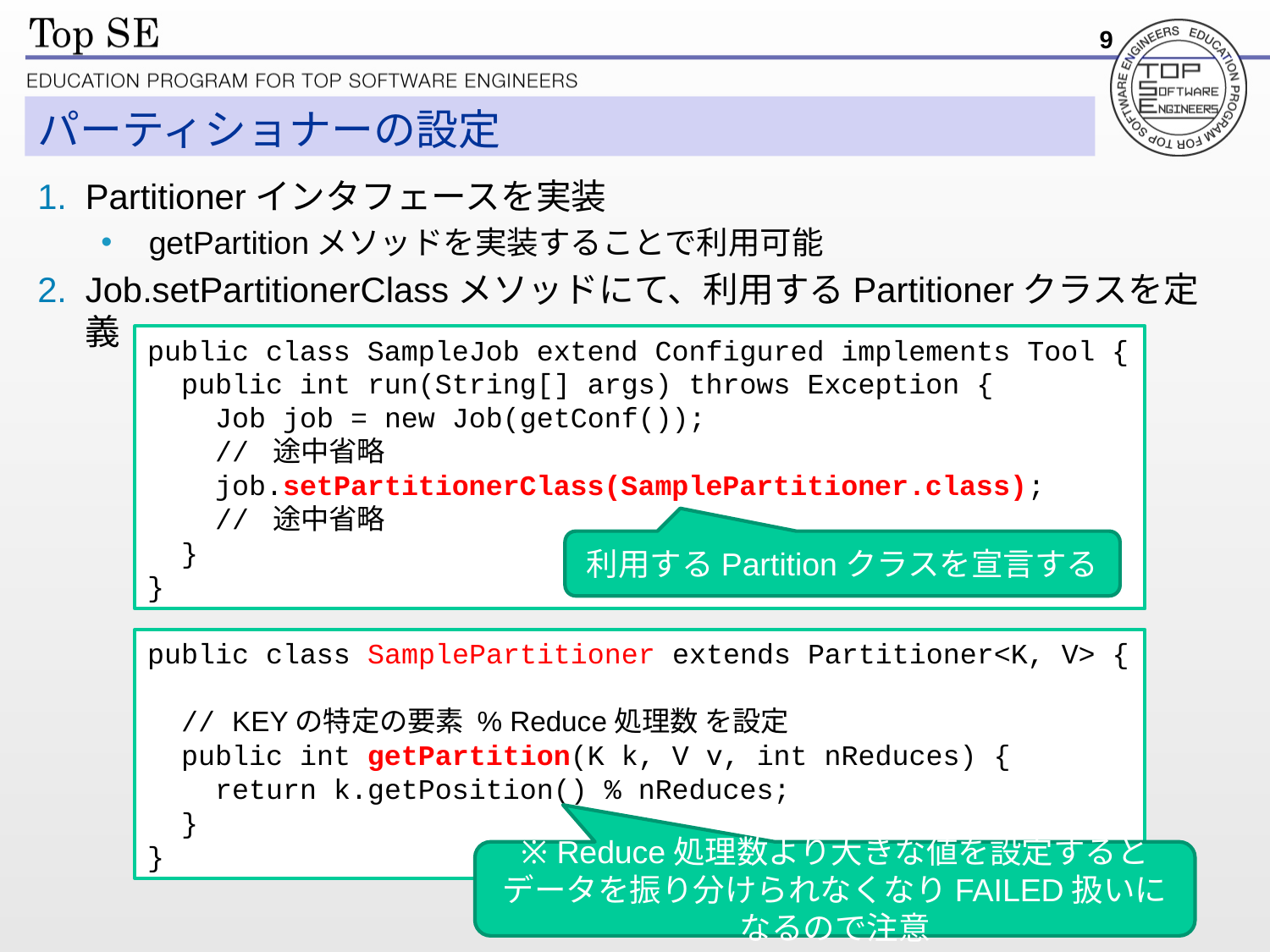

9
# パーティショナーの設定
Partitionerインタフェースを実装
getPartitionメソッドを実装することで利用可能
Job.setPartitionerClassメソッドにて、利用するPartitionerクラスを定義
public class SampleJob extend Configured implements Tool {
  public int run(String[] args) throws Exception {
    Job job = new Job(getConf());
    // 途中省略
    job.setPartitionerClass(SamplePartitioner.class);
    // 途中省略
  }
}
利用するPartitionクラスを宣言する
public class SamplePartitioner extends Partitioner<K, V> {

  // KEYの特定の要素 % Reduce処理数 を設定
  public int getPartition(K k, V v, int nReduces) {
    return k.getPosition() % nReduces;
  }
}
※ Reduce処理数より大きな値を設定するとデータを振り分けられなくなりFAILED扱いになるので注意